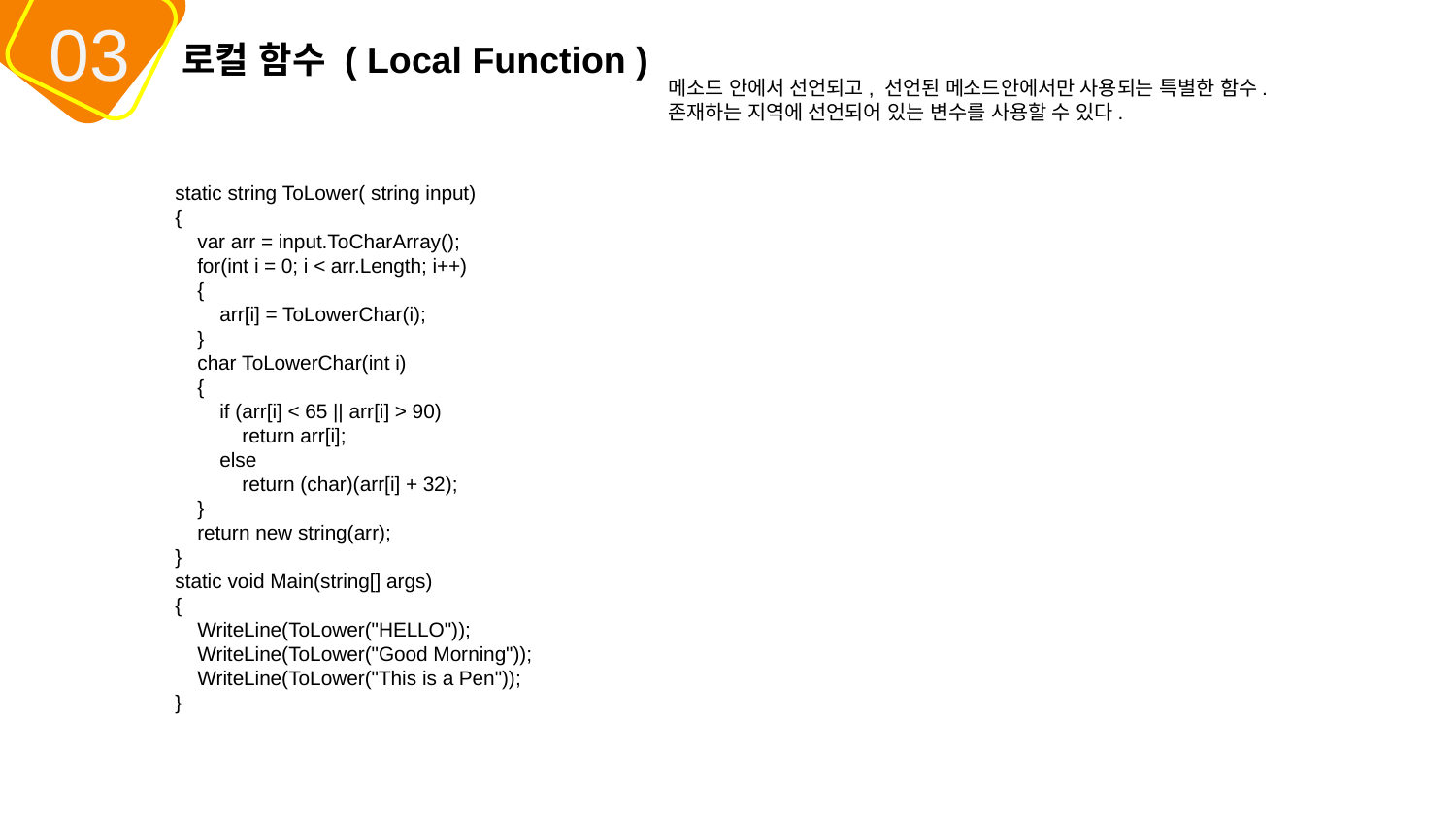

03
로컬 함수 ( Local Function )

메소드 안에서 선언되고, 선언된 메소드안에서만 사용되는 특별한 함수.
존재하는 지역에 선언되어 있는 변수를 사용할 수 있다.
static string ToLower( string input)
{
    var arr = input.ToCharArray();
    for(int i = 0; i < arr.Length; i++)
    {
        arr[i] = ToLowerChar(i);
    }
    char ToLowerChar(int i)
    {
        if (arr[i] < 65 || arr[i] > 90)
            return arr[i];
        else
            return (char)(arr[i] + 32);
    }
    return new string(arr);
}
static void Main(string[] args)
{
    WriteLine(ToLower("HELLO"));
    WriteLine(ToLower("Good Morning"));
    WriteLine(ToLower("This is a Pen"));
}